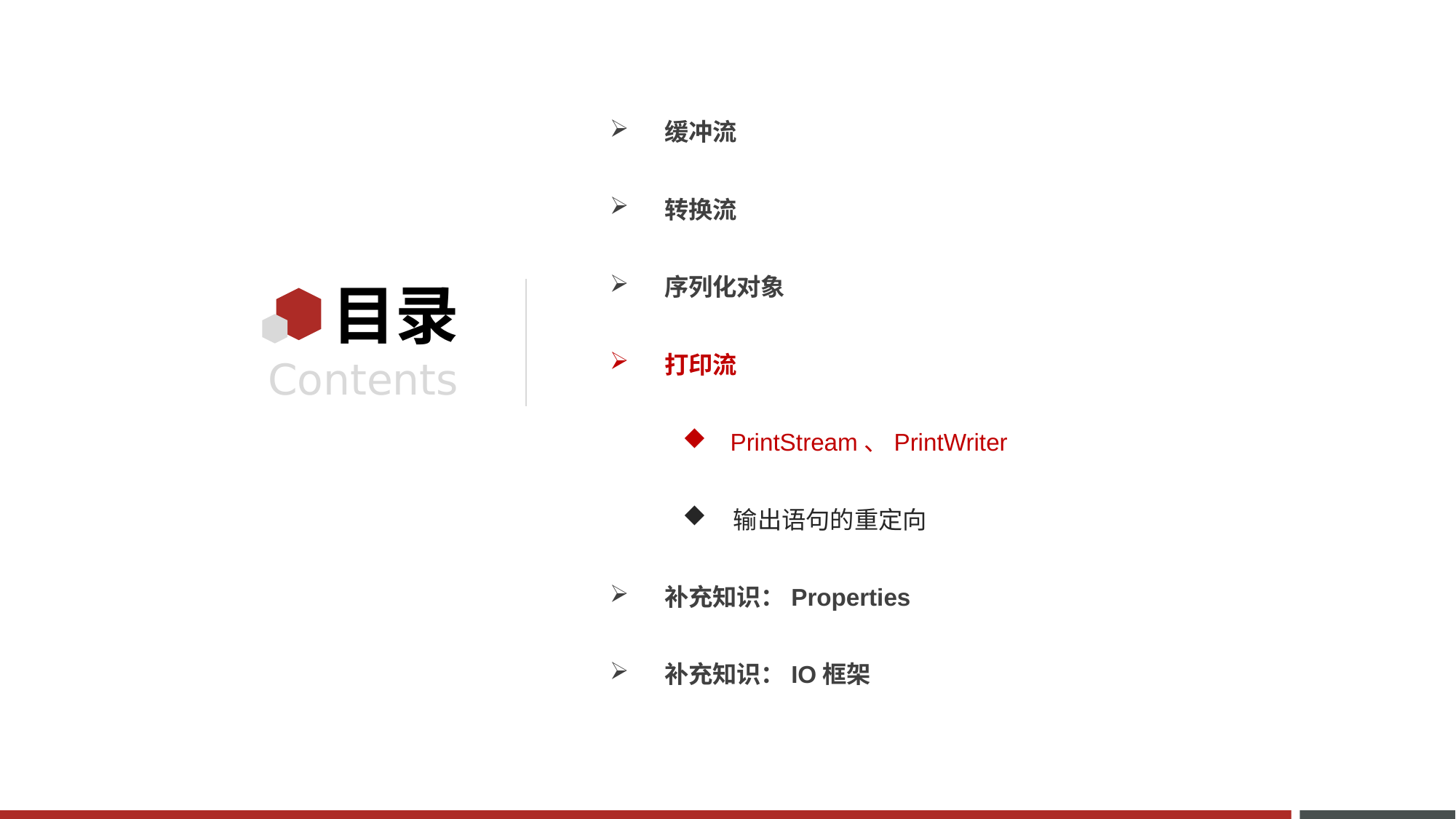

缓冲流
转换流
序列化对象
打印流
  PrintStream、PrintWriter
  输出语句的重定向
补充知识：Properties
补充知识：IO框架